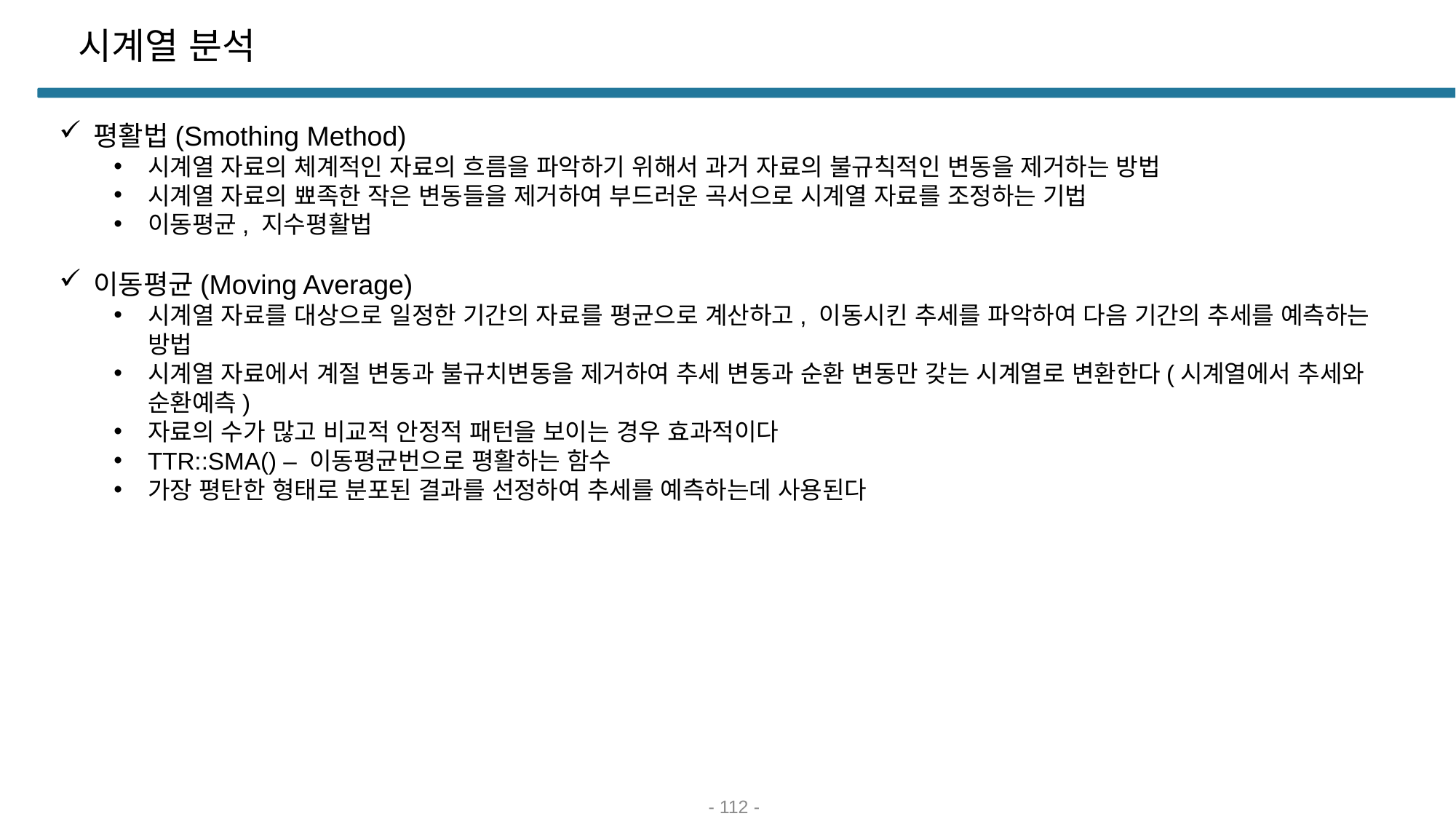

시계열 분석
#
평활법(Smothing Method)
시계열 자료의 체계적인 자료의 흐름을 파악하기 위해서 과거 자료의 불규칙적인 변동을 제거하는 방법
시계열 자료의 뾰족한 작은 변동들을 제거하여 부드러운 곡서으로 시계열 자료를 조정하는 기법
이동평균, 지수평활법

이동평균(Moving Average)
시계열 자료를 대상으로 일정한 기간의 자료를 평균으로 계산하고, 이동시킨 추세를 파악하여 다음 기간의 추세를 예측하는 방법
시계열 자료에서 계절 변동과 불규치변동을 제거하여 추세 변동과 순환 변동만 갖는 시계열로 변환한다(시계열에서 추세와 순환예측)
자료의 수가 많고 비교적 안정적 패턴을 보이는 경우 효과적이다
TTR::SMA() – 이동평균번으로 평활하는 함수
가장 평탄한 형태로 분포된 결과를 선정하여 추세를 예측하는데 사용된다
- 112 -